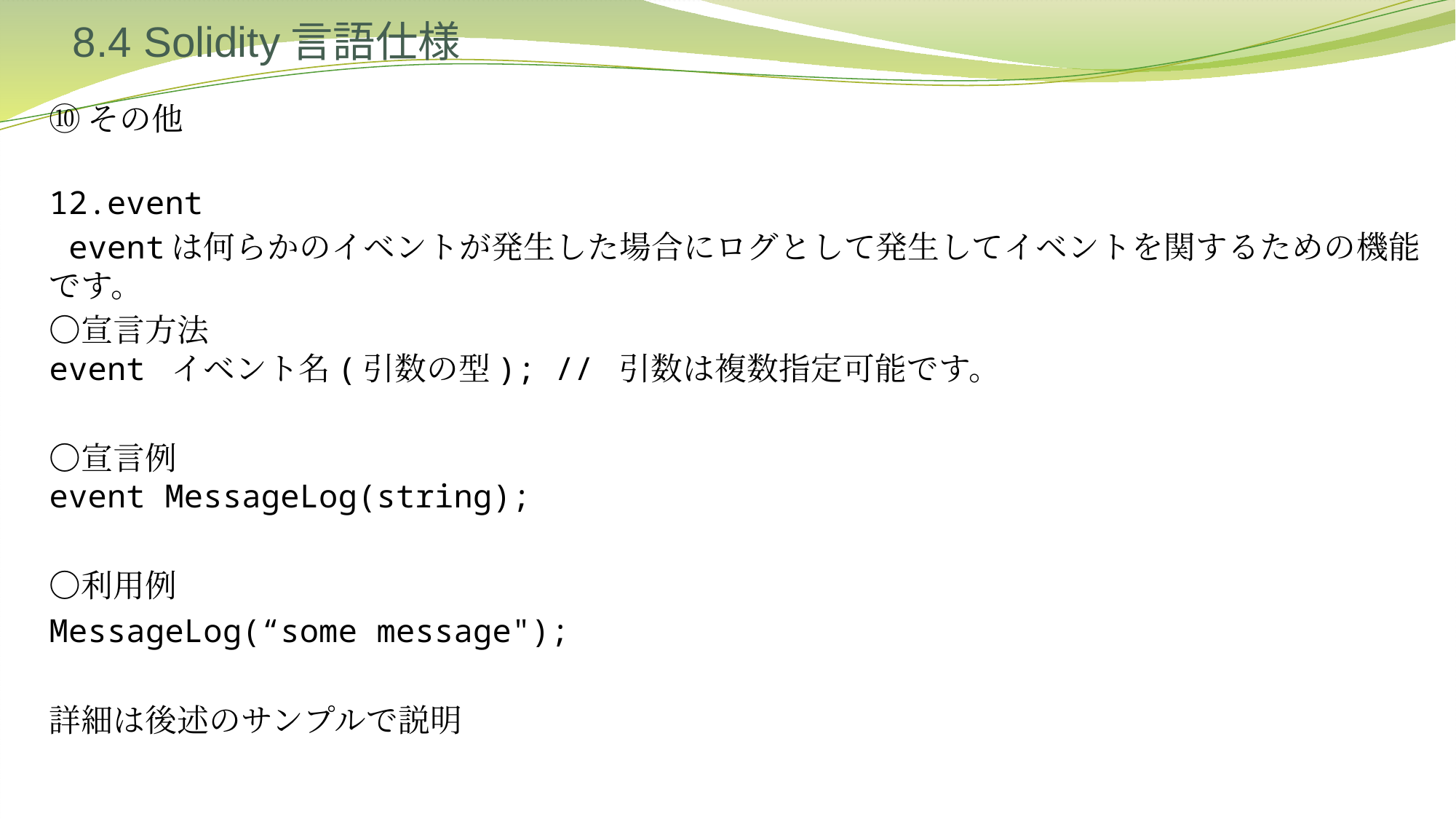

# 8.4 Solidity言語仕様

⑩その他
12.event
 eventは何らかのイベントが発生した場合にログとして発生してイベントを関するための機能です。
〇宣言方法
event イベント名(引数の型); // 引数は複数指定可能です。

〇宣言例
event MessageLog(string);

〇利用例
MessageLog(“some message");

詳細は後述のサンプルで説明